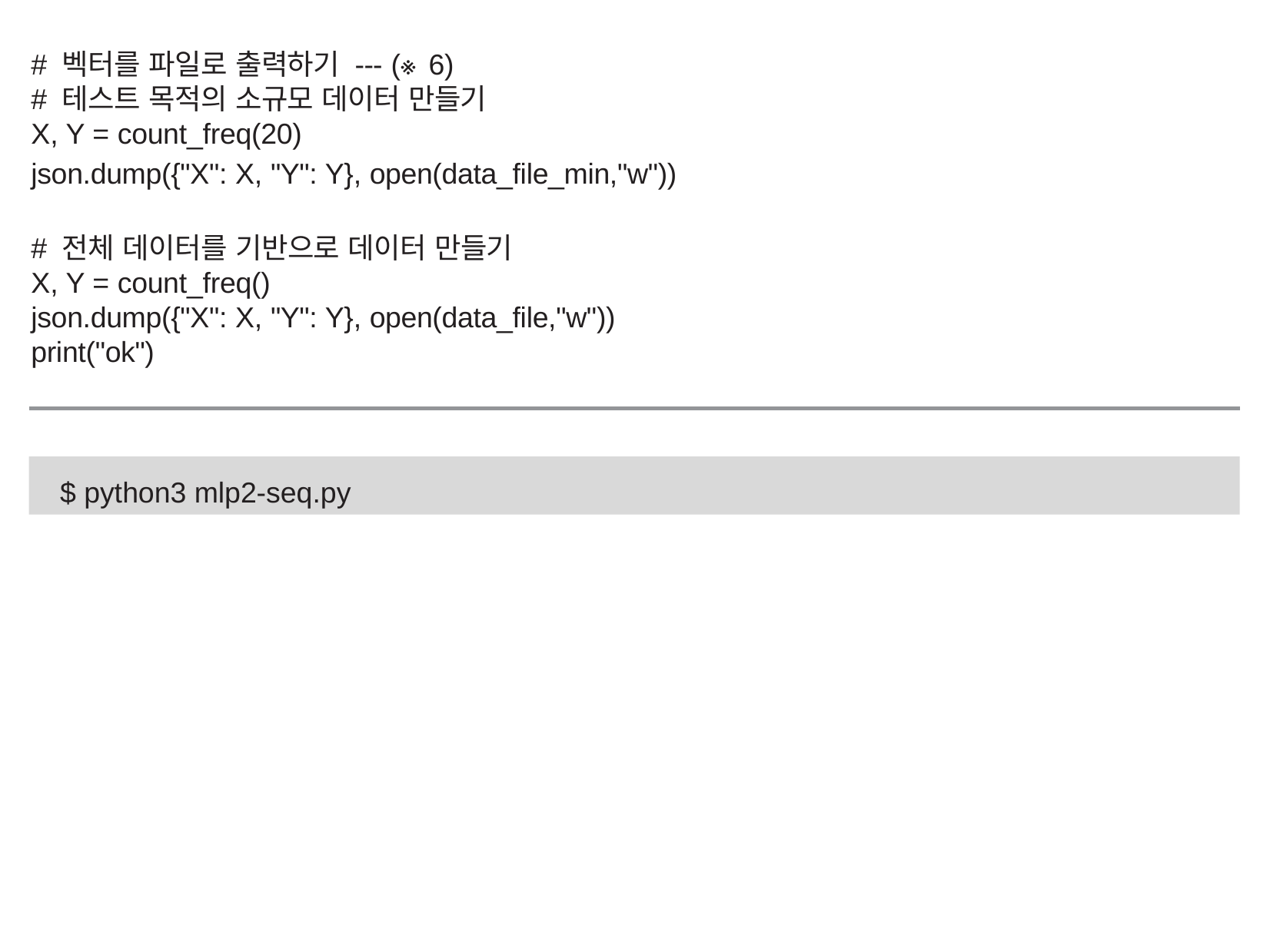

# 벡터를 파일로 출력하기 --- (※6)
# 테스트 목적의 소규모 데이터 만들기
X, Y = count_freq(20)
json.dump({"X": X, "Y": Y}, open(data_file_min,"w"))

# 전체 데이터를 기반으로 데이터 만들기
X, Y = count_freq()
json.dump({"X": X, "Y": Y}, open(data_file,"w"))
print("ok")

$ python3 mlp2-seq.py